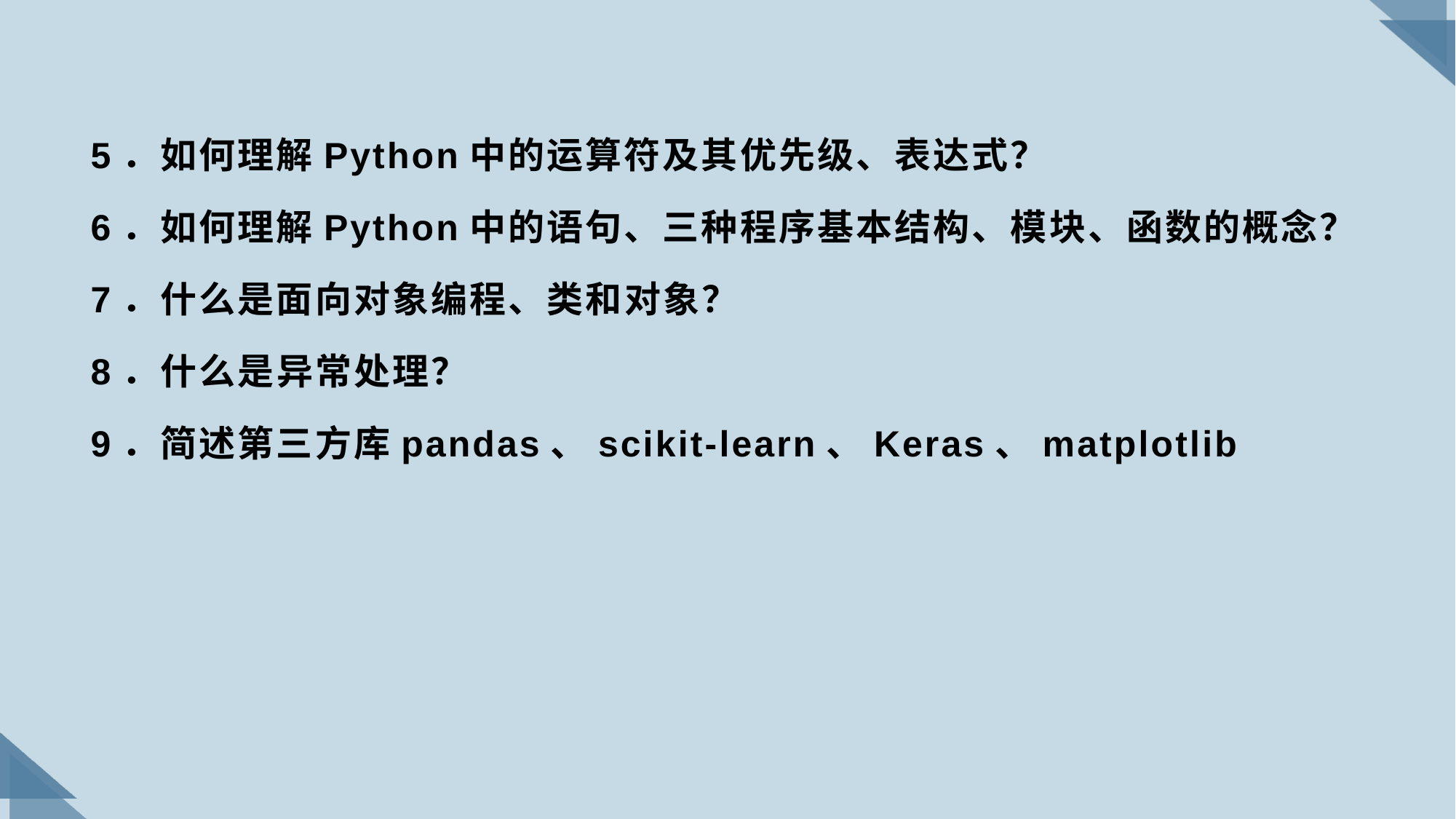

5．如何理解Python中的运算符及其优先级、表达式？
6．如何理解Python中的语句、三种程序基本结构、模块、函数的概念？
7．什么是面向对象编程、类和对象？
8．什么是异常处理？
9．简述第三方库pandas、scikit-learn、Keras、matplotlib